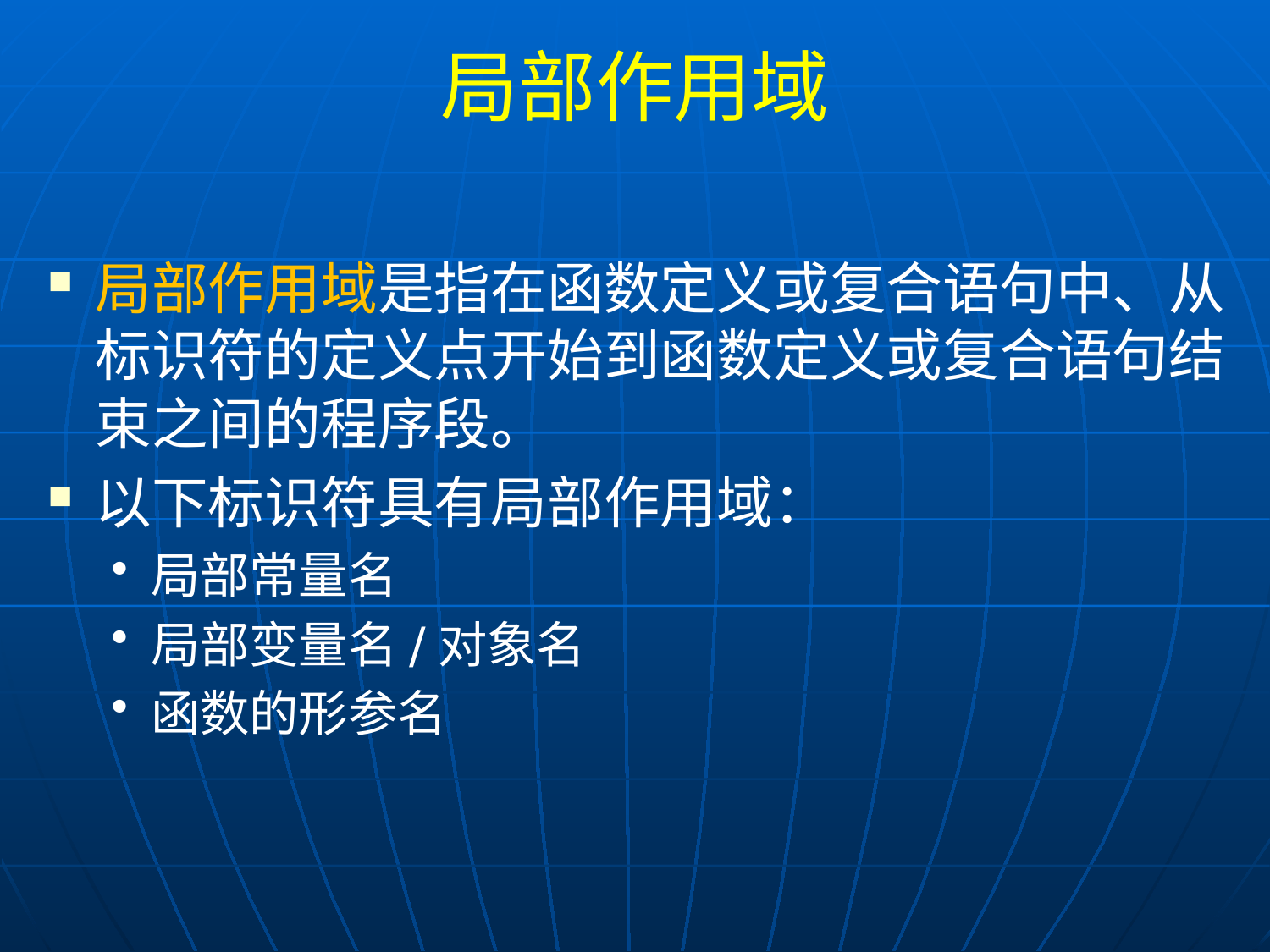

# 局部作用域
局部作用域是指在函数定义或复合语句中、从标识符的定义点开始到函数定义或复合语句结束之间的程序段。
以下标识符具有局部作用域：
局部常量名
局部变量名/对象名
函数的形参名